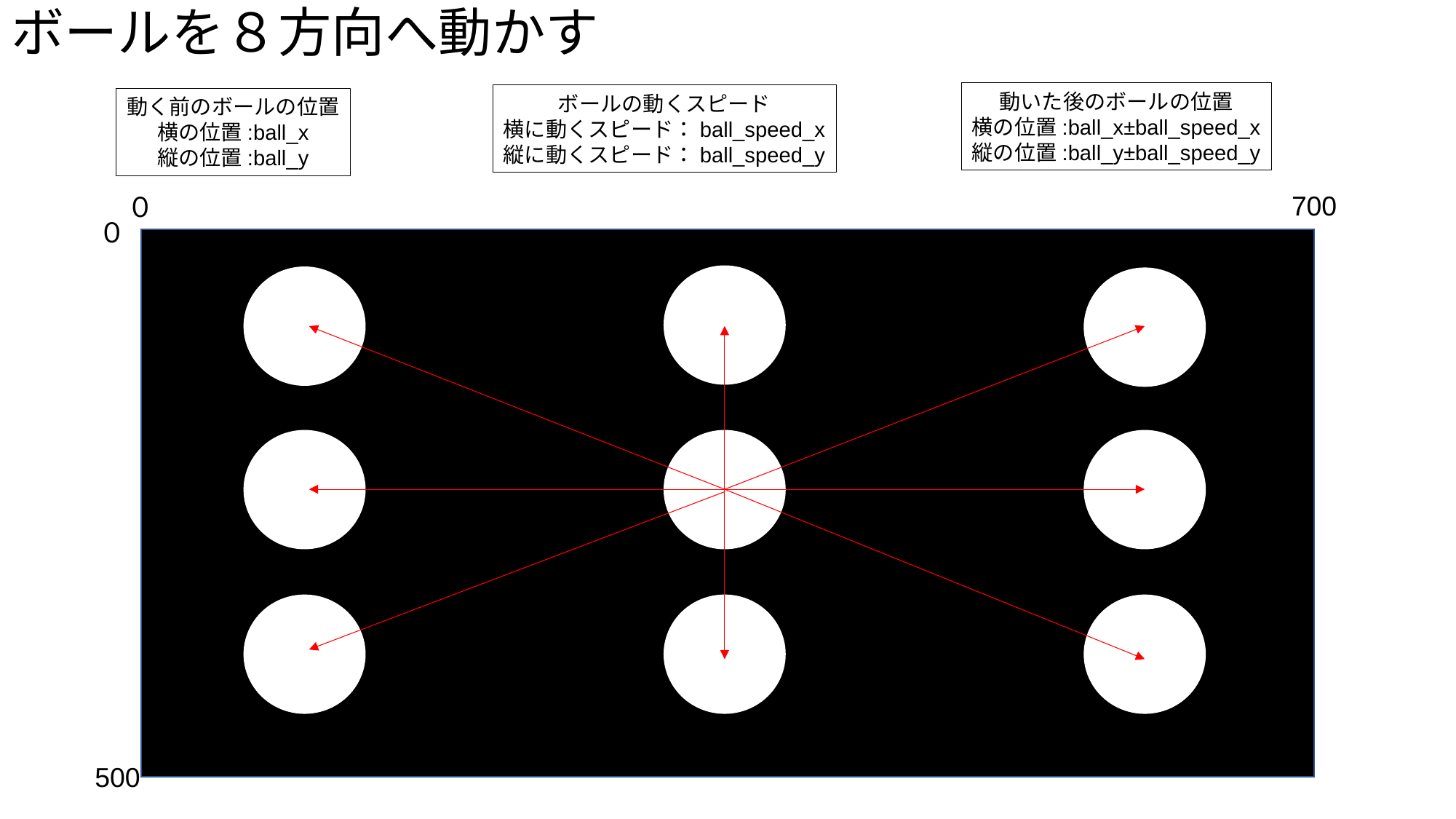

ボールを８方向へ動かす
動いた後のボールの位置
横の位置:ball_x±ball_speed_x
縦の位置:ball_y±ball_speed_y
ボールの動くスピード
横に動くスピード：ball_speed_x
縦に動くスピード：ball_speed_y
動く前のボールの位置
横の位置:ball_x
縦の位置:ball_y
700
０
０

500